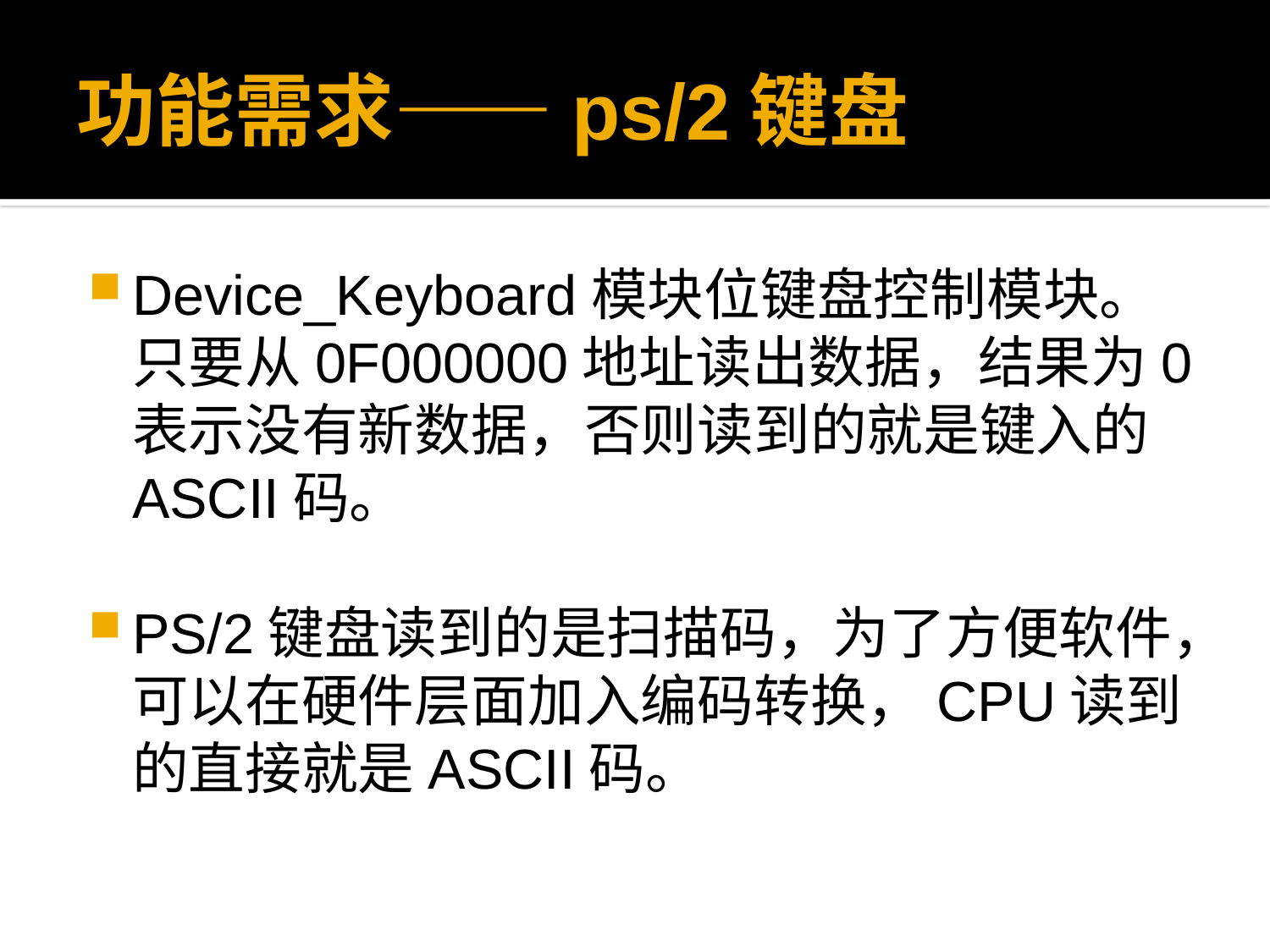

# 功能需求——ps/2键盘
Device_Keyboard模块位键盘控制模块。只要从0F000000地址读出数据，结果为0表示没有新数据，否则读到的就是键入的ASCII码。

PS/2键盘读到的是扫描码，为了方便软件，可以在硬件层面加入编码转换，CPU读到的直接就是ASCII码。